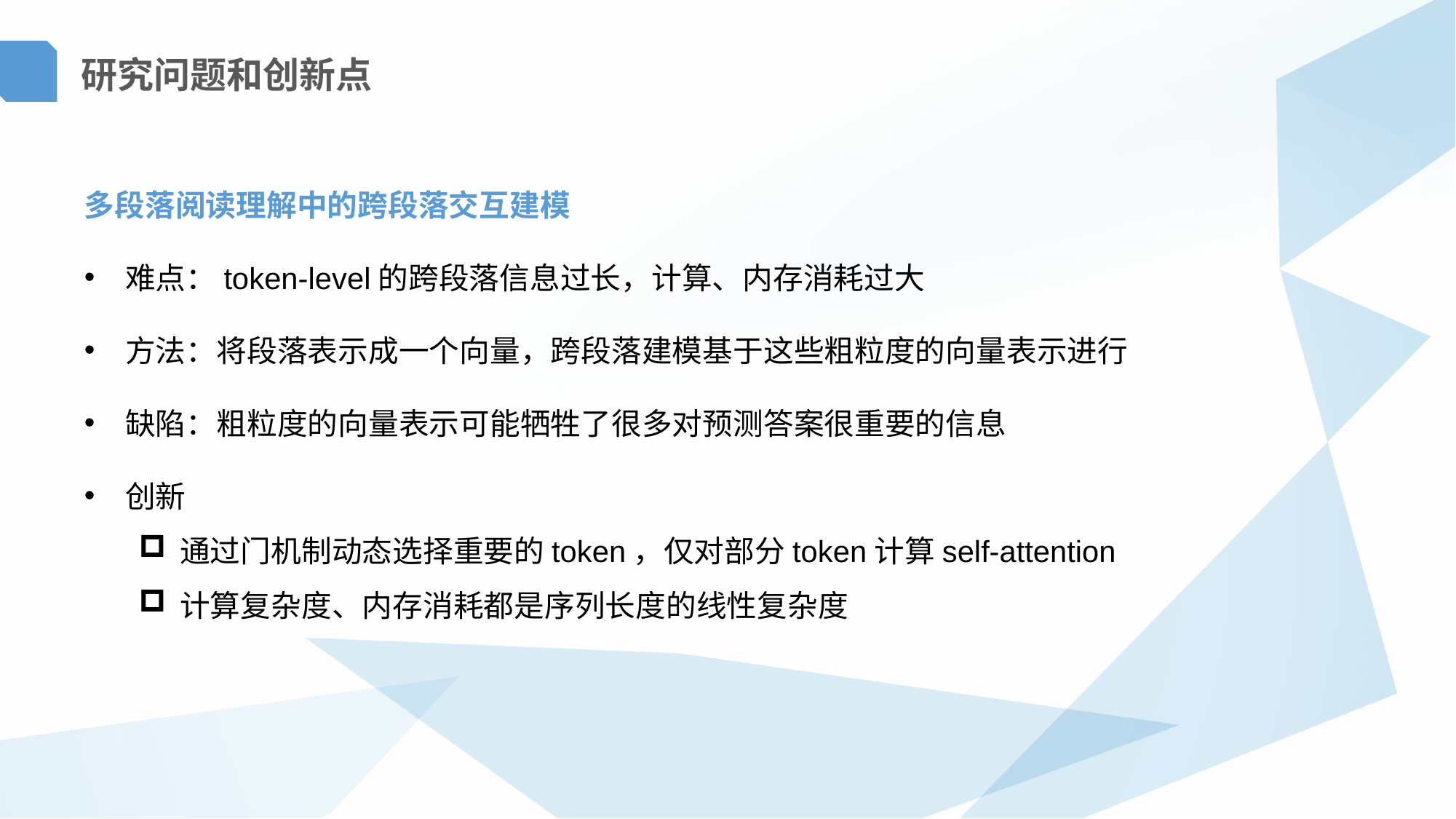

研究问题和创新点
多段落阅读理解中的跨段落交互建模

难点：token-level的跨段落信息过长，计算、内存消耗过大

方法：将段落表示成一个向量，跨段落建模基于这些粗粒度的向量表示进行

缺陷：粗粒度的向量表示可能牺牲了很多对预测答案很重要的信息

创新
通过门机制动态选择重要的token，仅对部分token计算self-attention
计算复杂度、内存消耗都是序列长度的线性复杂度